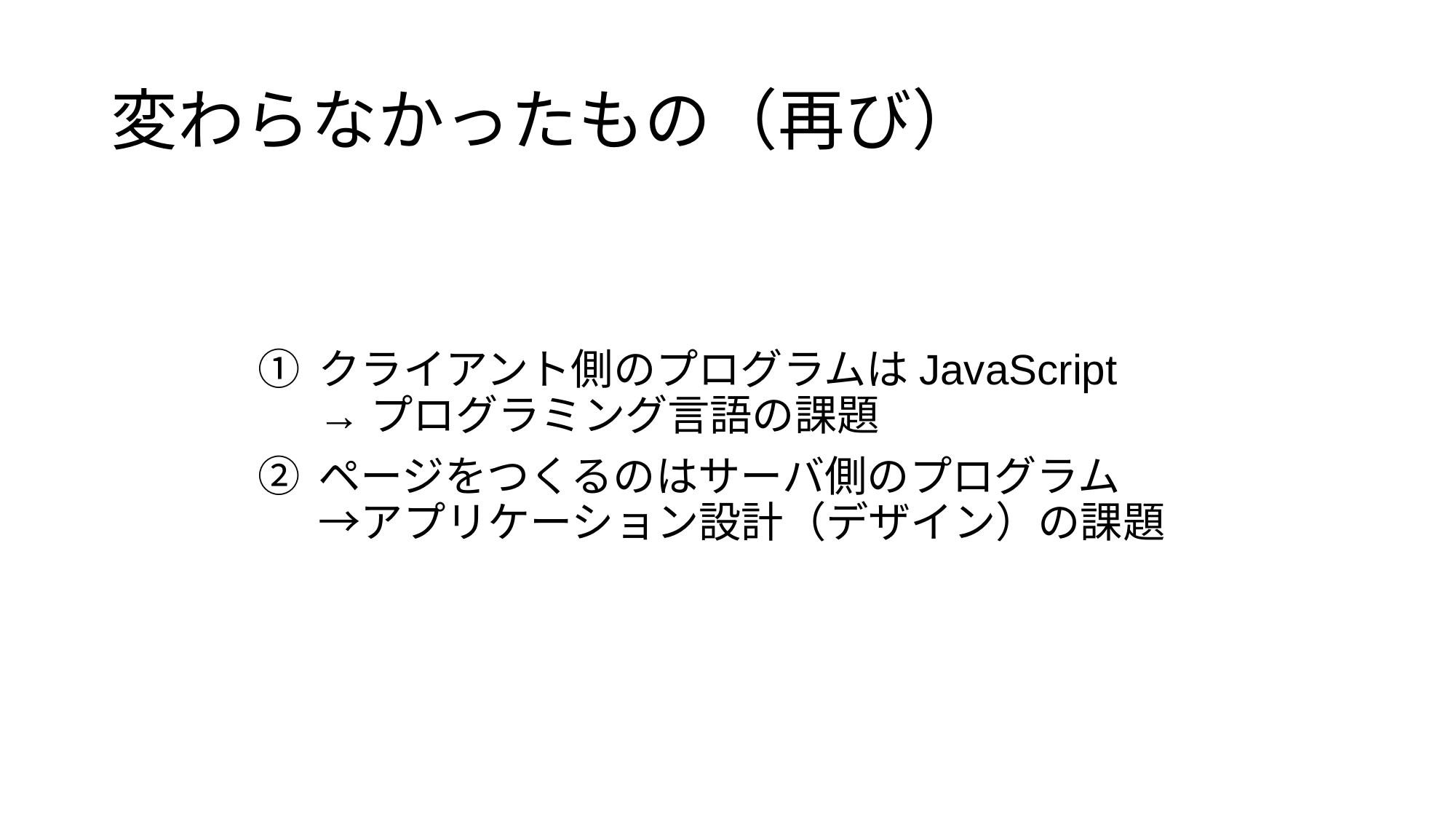

# 変わらなかったもの（再び）
クライアント側のプログラムはJavaScript
→プログラミング言語の課題
ページをつくるのはサーバ側のプログラム
→アプリケーション設計（デザイン）の課題